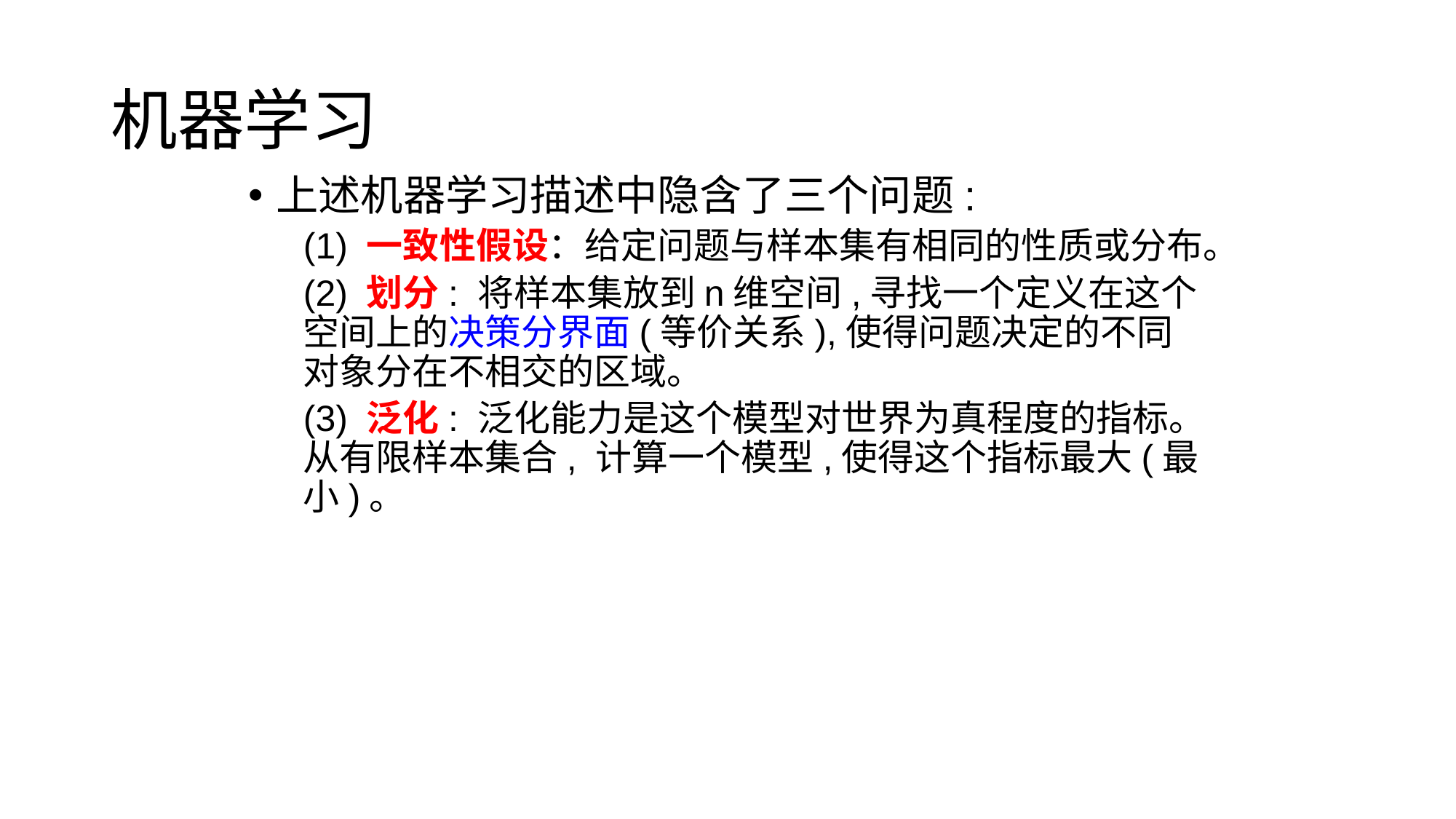

# 机器学习
上述机器学习描述中隐含了三个问题:
(1) 一致性假设：给定问题与样本集有相同的性质或分布。
(2) 划分: 将样本集放到n维空间,寻找一个定义在这个空间上的决策分界面(等价关系),使得问题决定的不同对象分在不相交的区域。
(3) 泛化: 泛化能力是这个模型对世界为真程度的指标。从有限样本集合, 计算一个模型,使得这个指标最大(最小)。